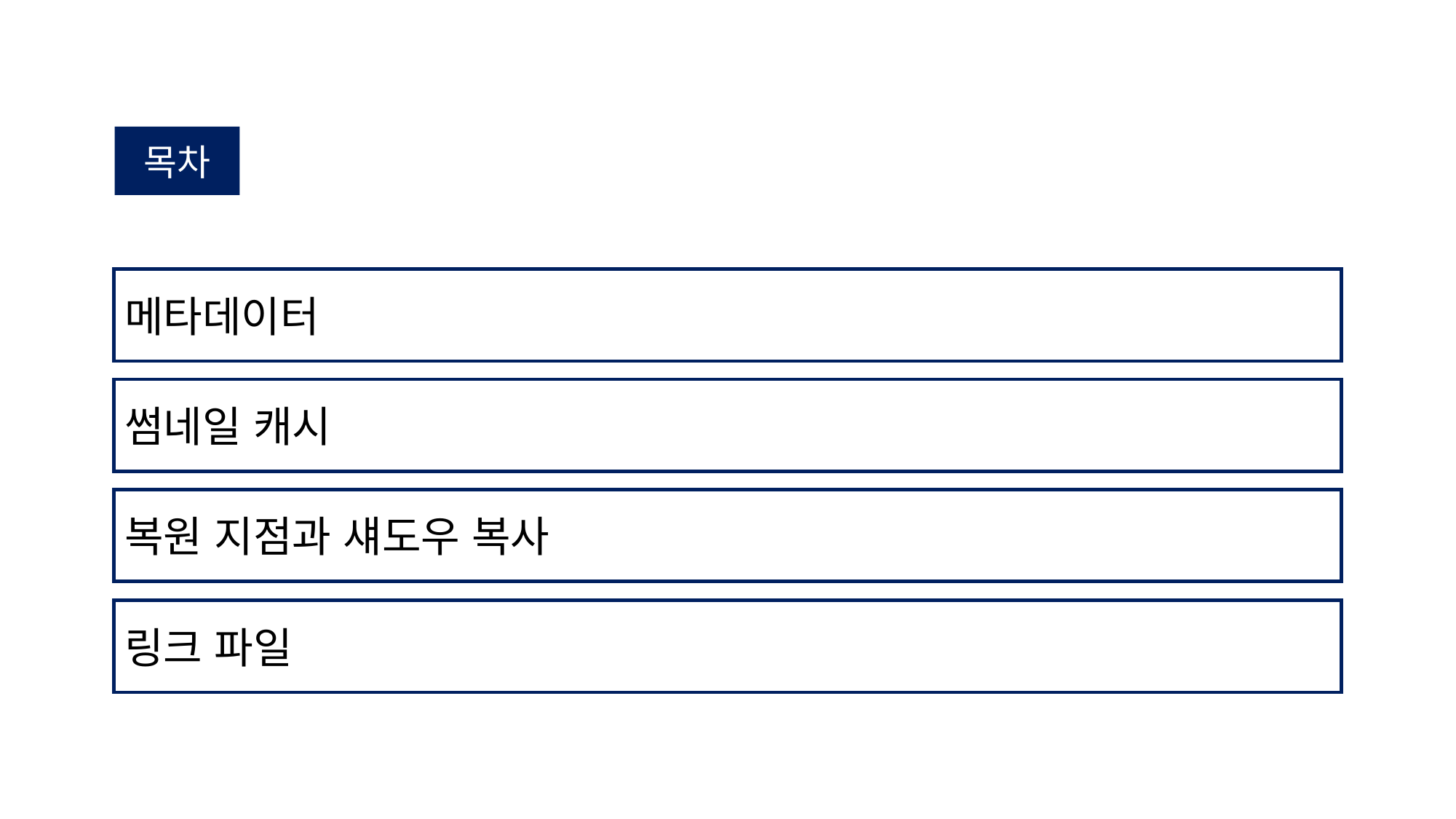

목차
메타데이터
썸네일 캐시
복원 지점과 섀도우 복사
링크 파일